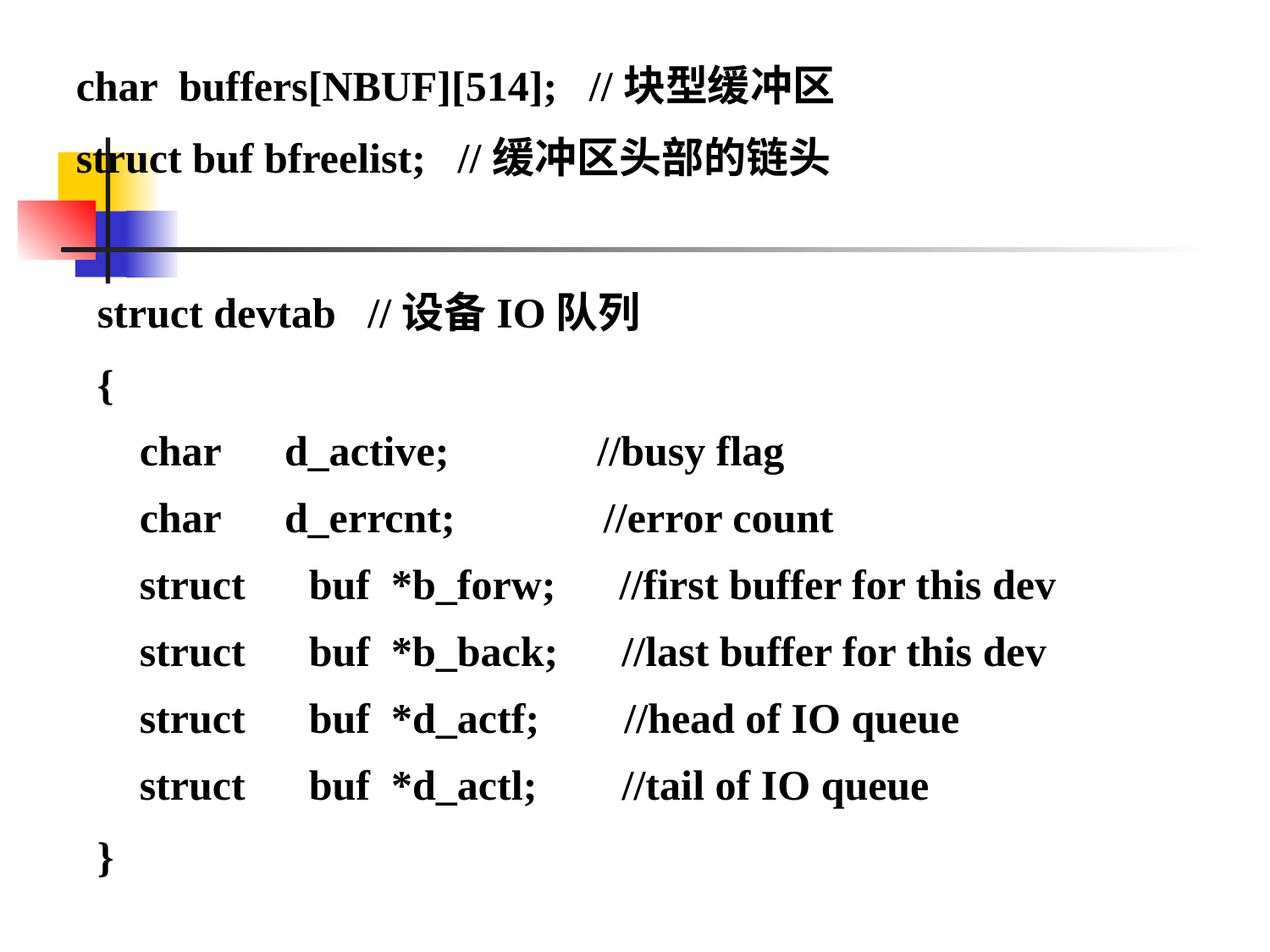

char  buffers[NBUF][514];   //块型缓冲区
struct buf bfreelist;   //缓冲区头部的链头
struct devtab   //设备IO队列
{
    char      d_active;              //busy flag
    char      d_errcnt;              //error count
    struct      buf  *b_forw;      //first buffer for this dev
    struct      buf  *b_back;      //last buffer for this dev
    struct      buf  *d_actf;        //head of IO queue
    struct      buf  *d_actl;        //tail of IO queue
}